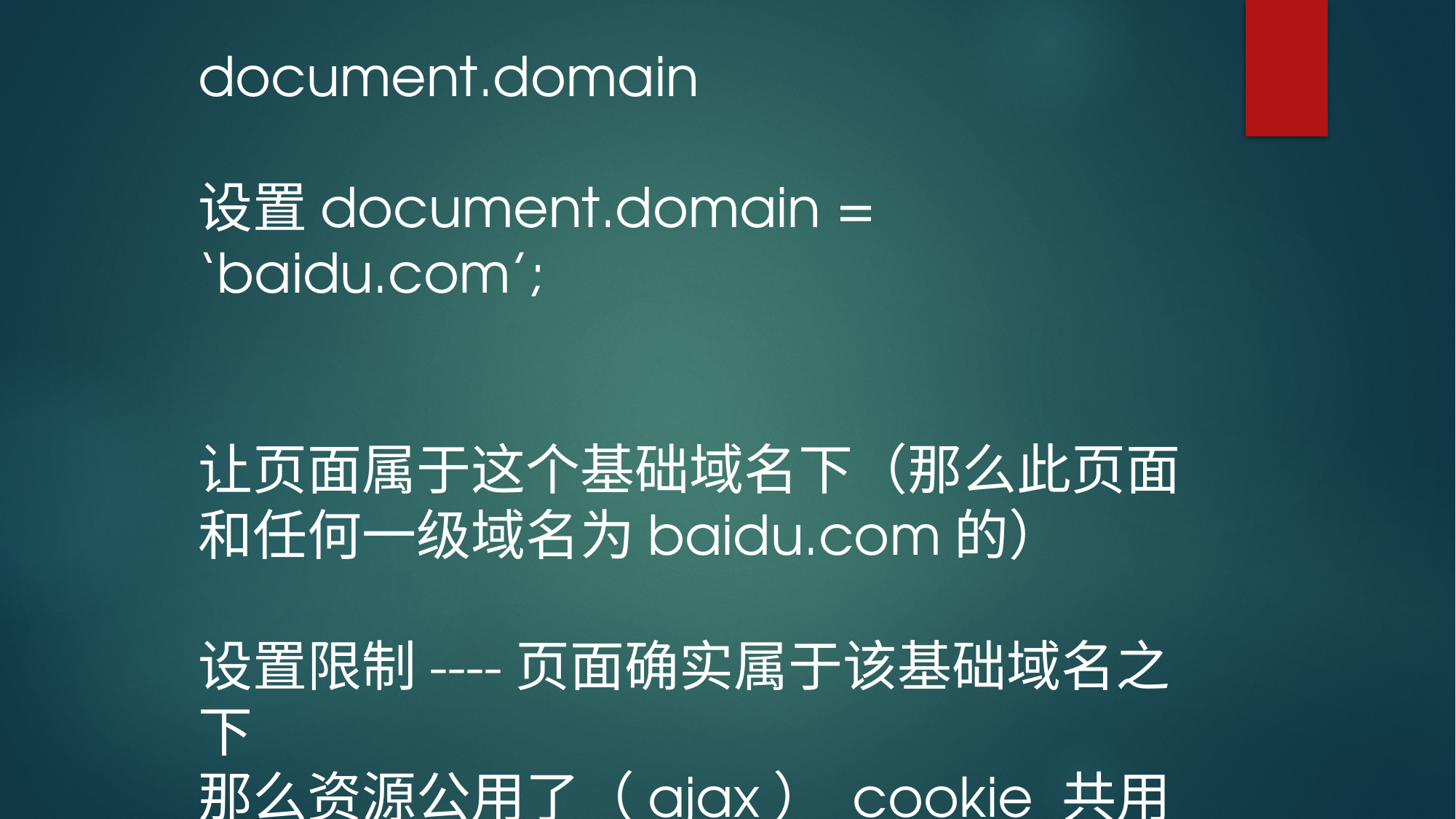

document.domain

设置document.domain = ‘baidu.com’;

让页面属于这个基础域名下（那么此页面和任何一级域名为baidu.com的）

设置限制----页面确实属于该基础域名之下
那么资源公用了（ajax） cookie 共用了